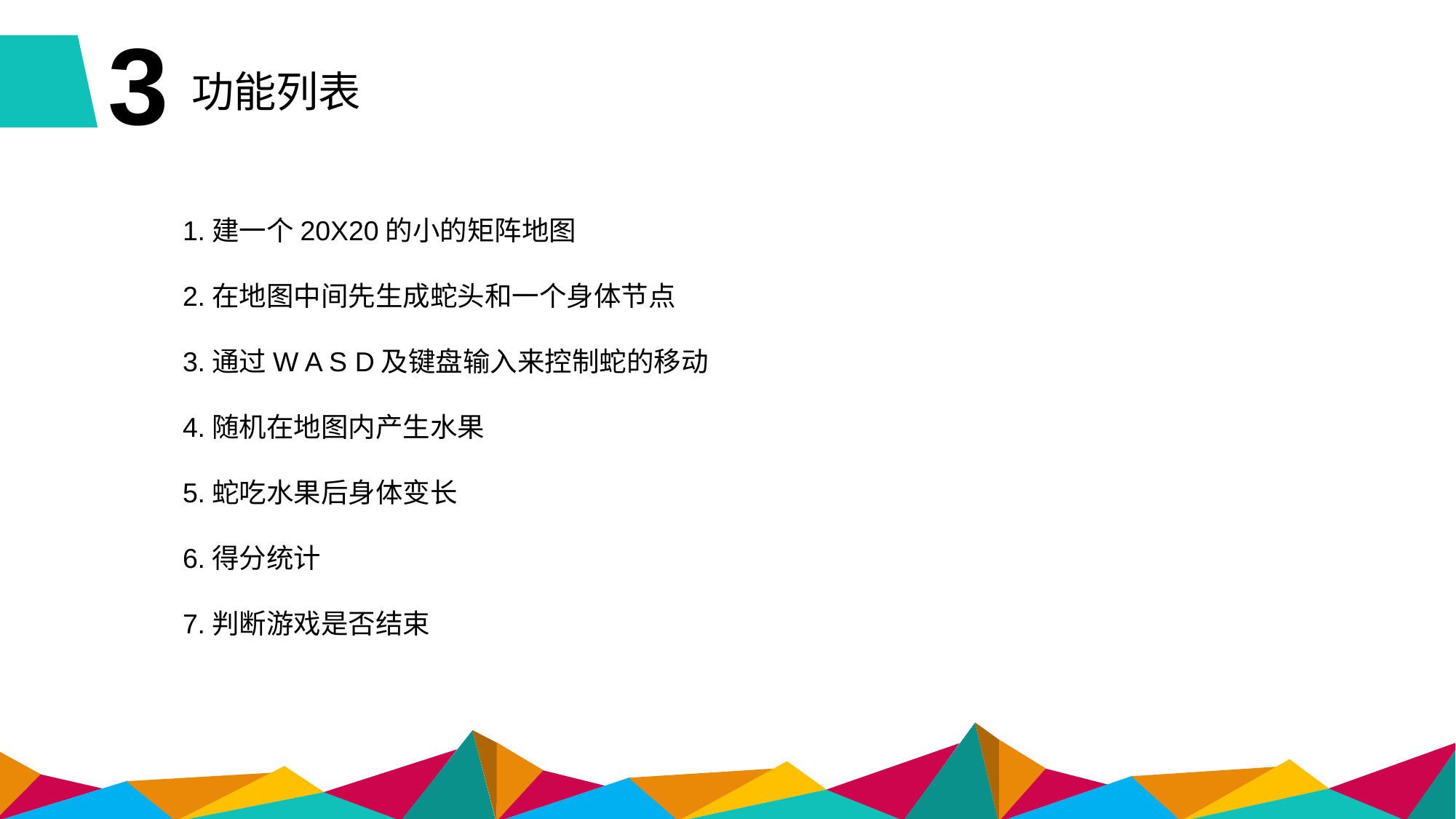

功能列表
1.建一个20X20的小的矩阵地图

2.在地图中间先生成蛇头和一个身体节点

3.通过W A S D及键盘输入来控制蛇的移动

4.随机在地图内产生水果

5.蛇吃水果后身体变长

6.得分统计

7.判断游戏是否结束